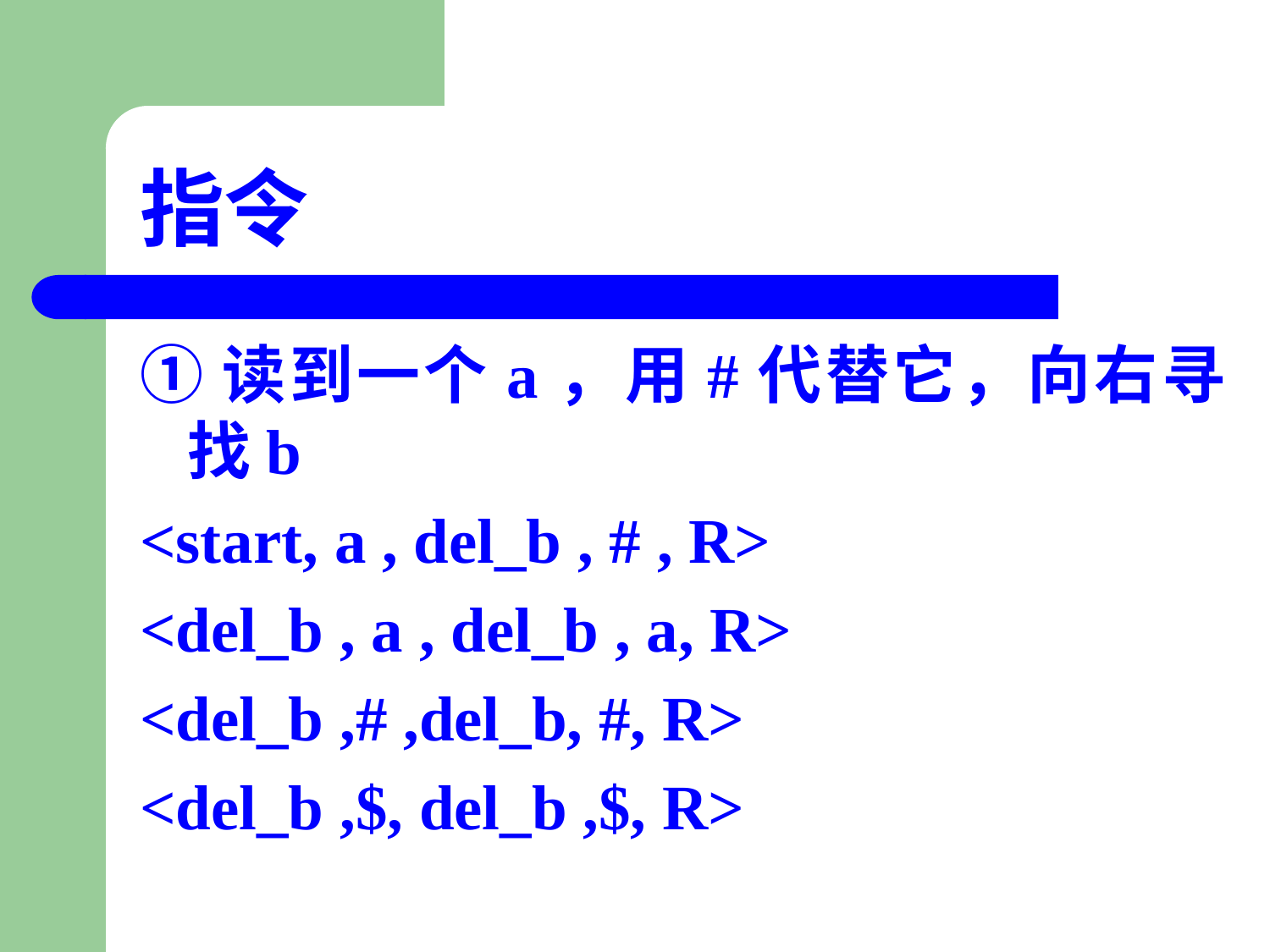

# 指令
①读到一个a，用#代替它，向右寻找b
<start, a , del_b , # , R>
<del_b , a , del_b , a, R>
<del_b ,# ,del_b, #, R>
<del_b ,$, del_b ,$, R>